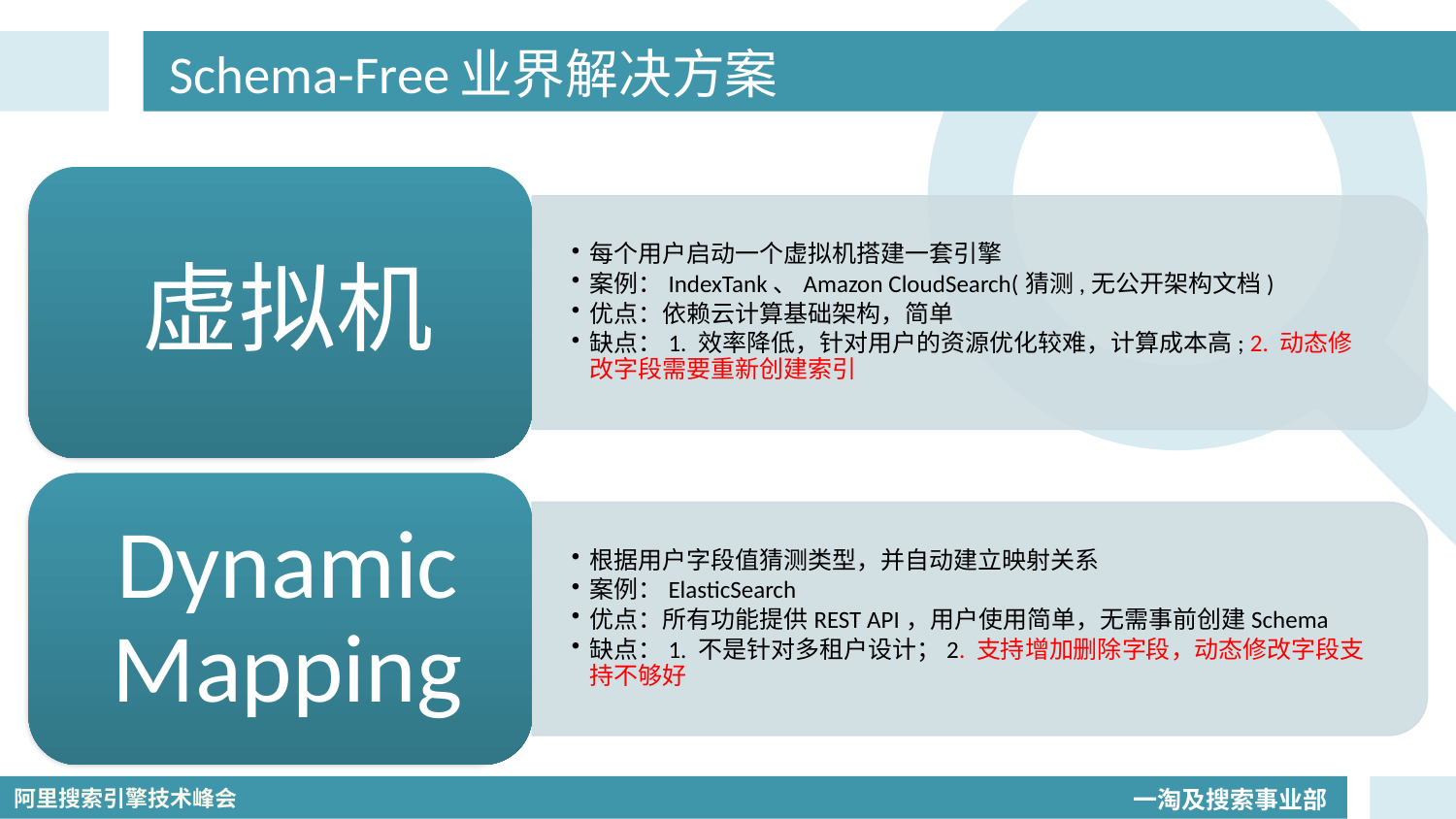

# Schema-Free业界解决方案
每个用户启动一个虚拟机搭建一套引擎
案例：IndexTank、Amazon CloudSearch(猜测,无公开架构文档)
优点：依赖云计算基础架构，简单
缺点：1. 效率降低，针对用户的资源优化较难，计算成本高; 2. 动态修改字段需要重新创建索引
虚拟机
根据用户字段值猜测类型，并自动建立映射关系
案例：ElasticSearch
优点：所有功能提供REST API，用户使用简单，无需事前创建Schema
缺点：1. 不是针对多租户设计；2. 支持增加删除字段，动态修改字段支持不够好
Dynamic Mapping